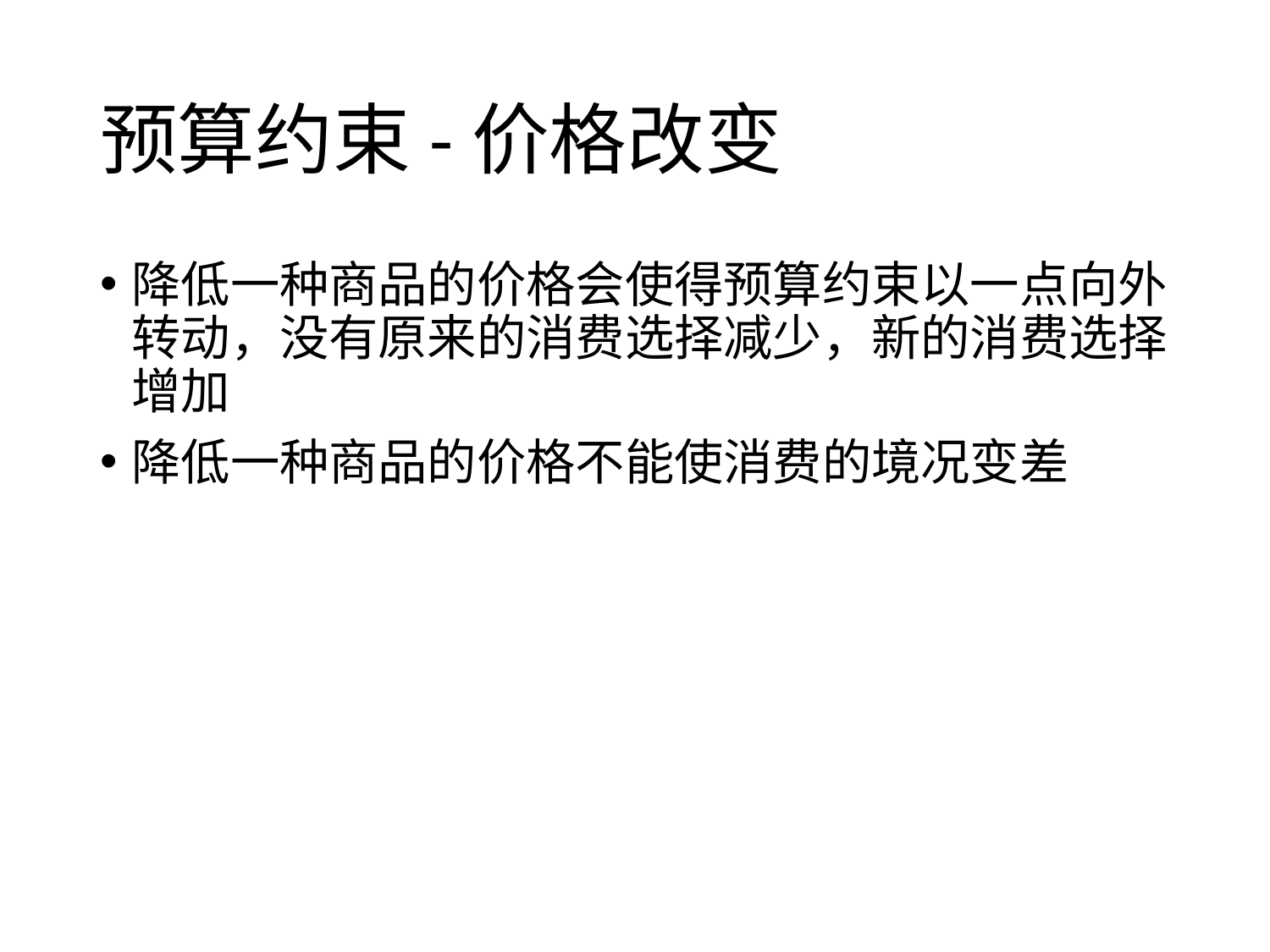

# 预算约束-价格改变
降低一种商品的价格会使得预算约束以一点向外转动，没有原来的消费选择减少，新的消费选择增加
降低一种商品的价格不能使消费的境况变差